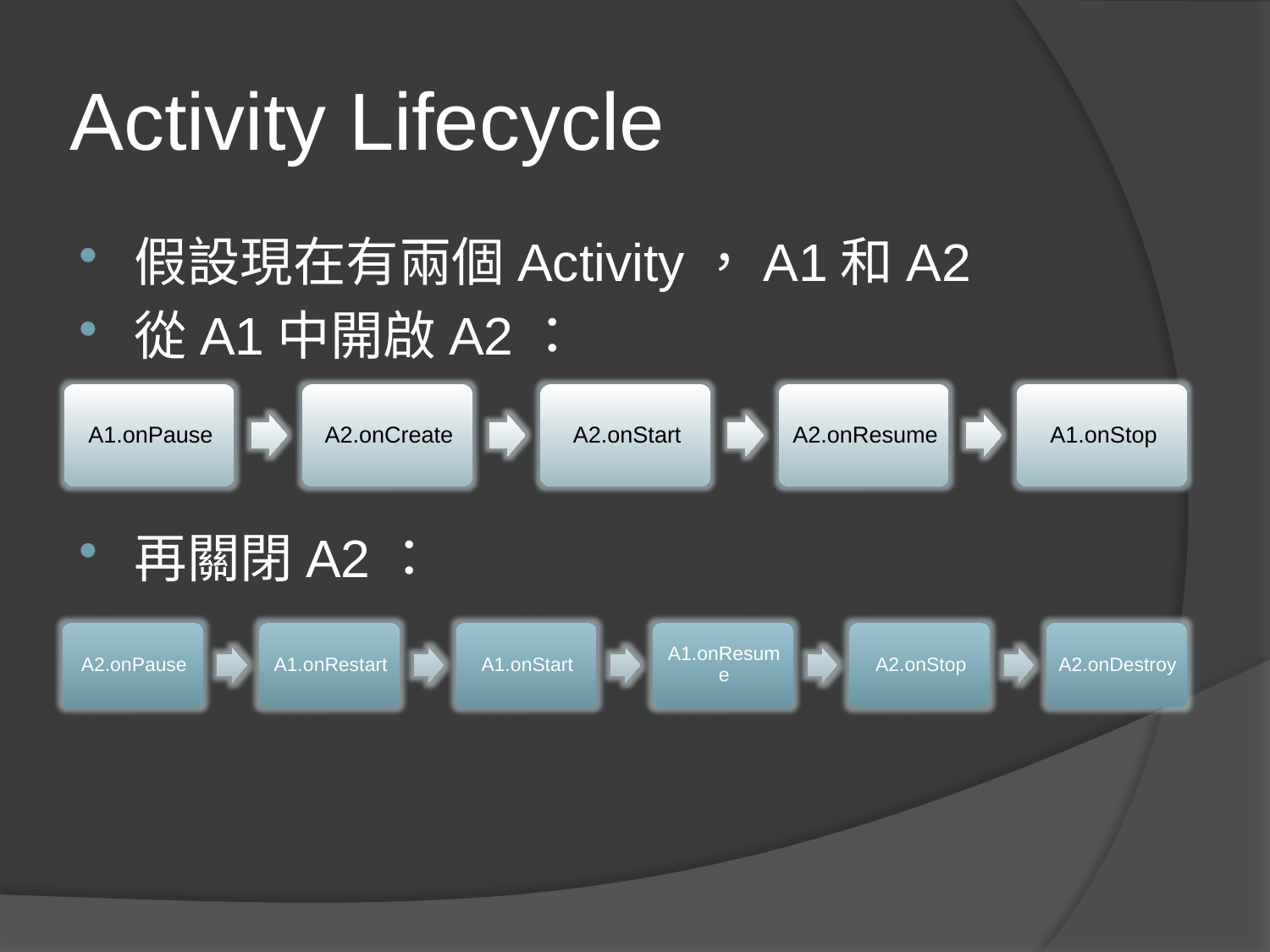

# Activity Lifecycle
假設現在有兩個Activity，A1和A2
從A1中開啟A2：

再關閉A2：
A1.onPause

A2.onCreate

A2.onStart

A2.onResume

A1.onStop
A2.onPause

A1.onRestart

A1.onStart

A1.onResume

A2.onStop

A2.onDestroy